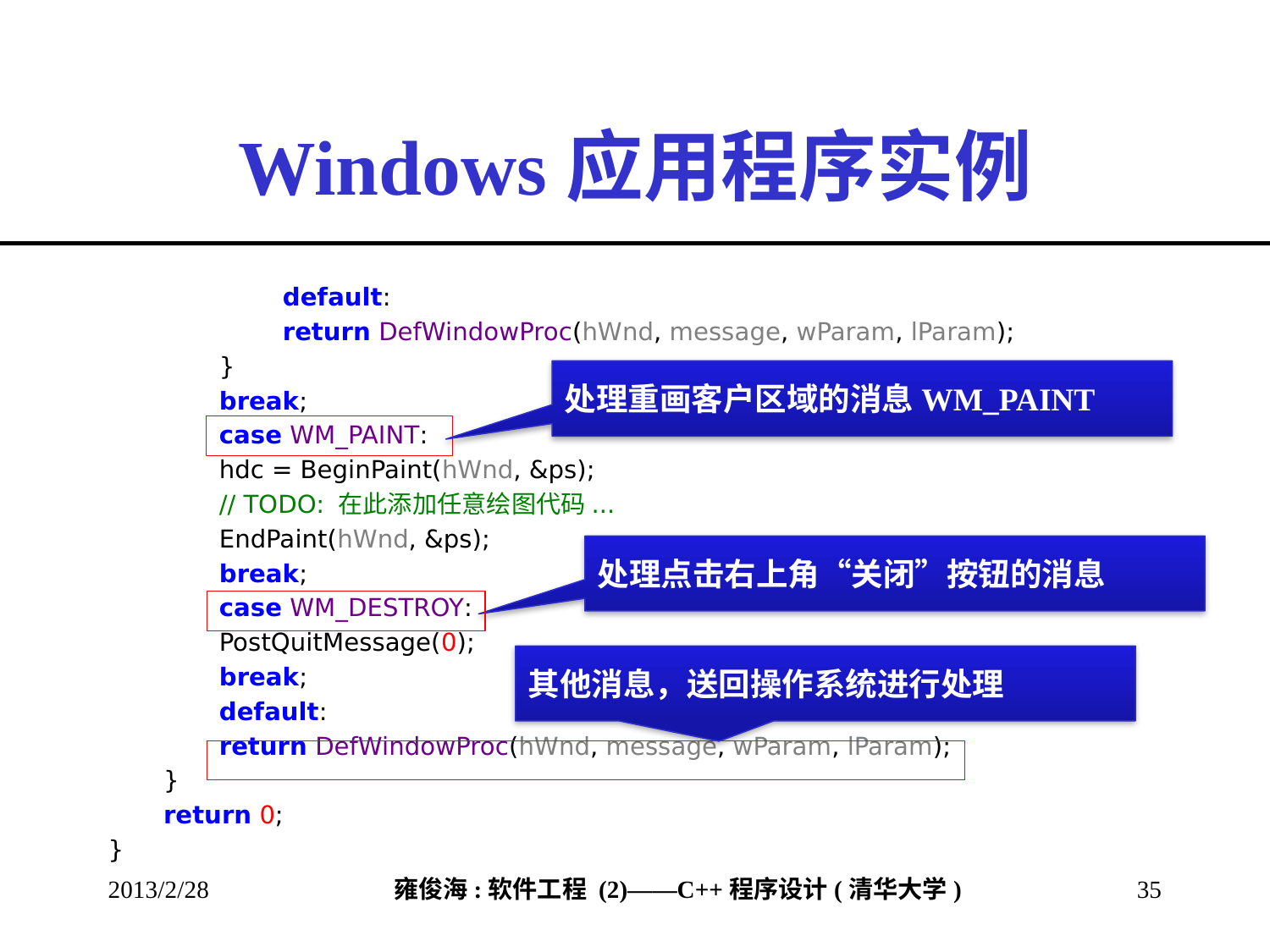

# Windows应用程序实例
default:
return DefWindowProc(hWnd, message, wParam, lParam);
}
break;
case WM_PAINT:
hdc = BeginPaint(hWnd, &ps);
// TODO: 在此添加任意绘图代码...
EndPaint(hWnd, &ps);
break;
case WM_DESTROY:
PostQuitMessage(0);
break;
default:
return DefWindowProc(hWnd, message, wParam, lParam);
}
return 0;
}

处理重画客户区域的消息WM_PAINT

处理点击右上角“关闭”按钮的消息

其他消息，送回操作系统进行处理

2013/2/28
35